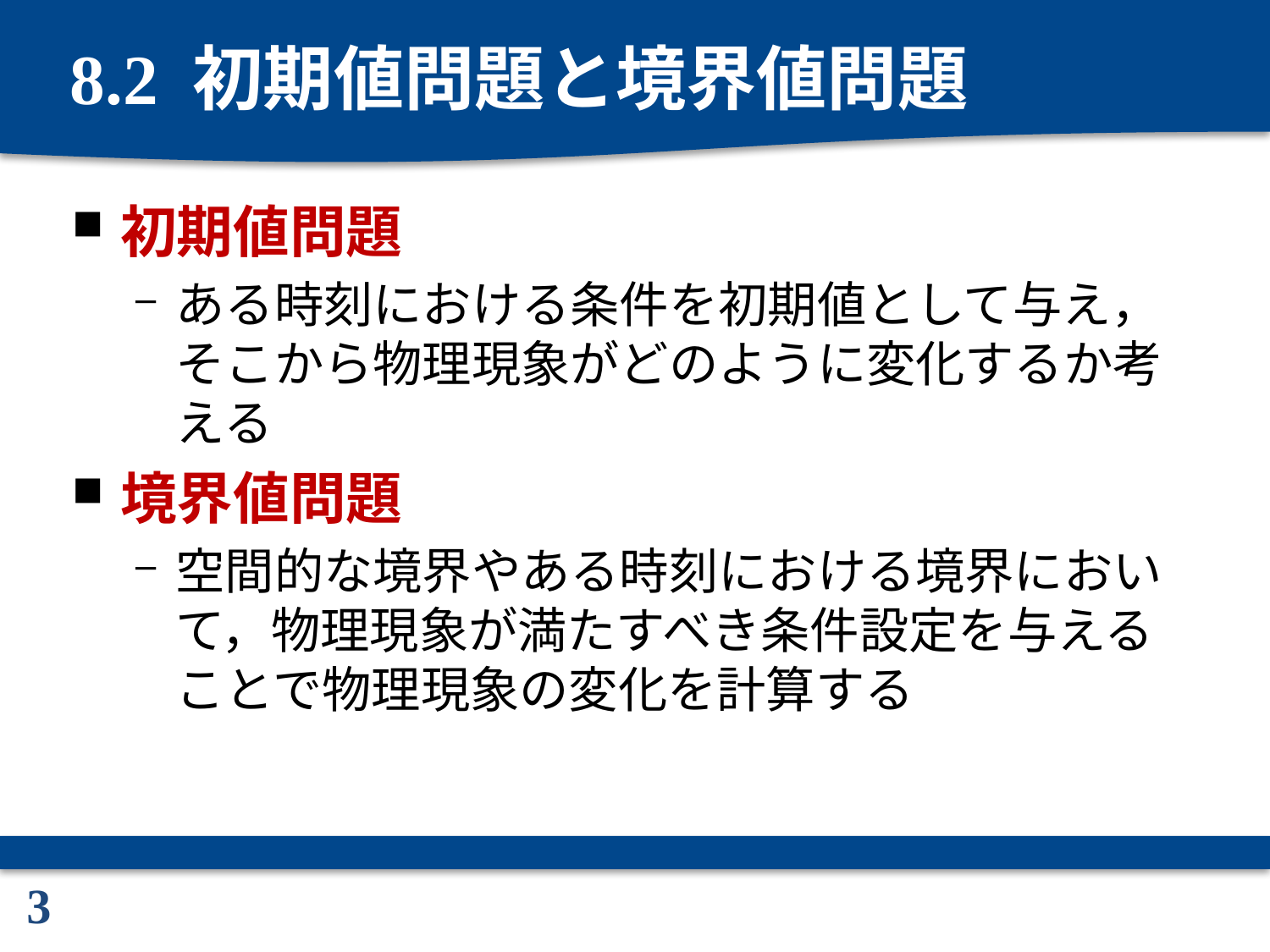

# 8.2 初期値問題と境界値問題
初期値問題
ある時刻における条件を初期値として与え，そこから物理現象がどのように変化するか考える
境界値問題
空間的な境界やある時刻における境界において，物理現象が満たすべき条件設定を与えることで物理現象の変化を計算する
3